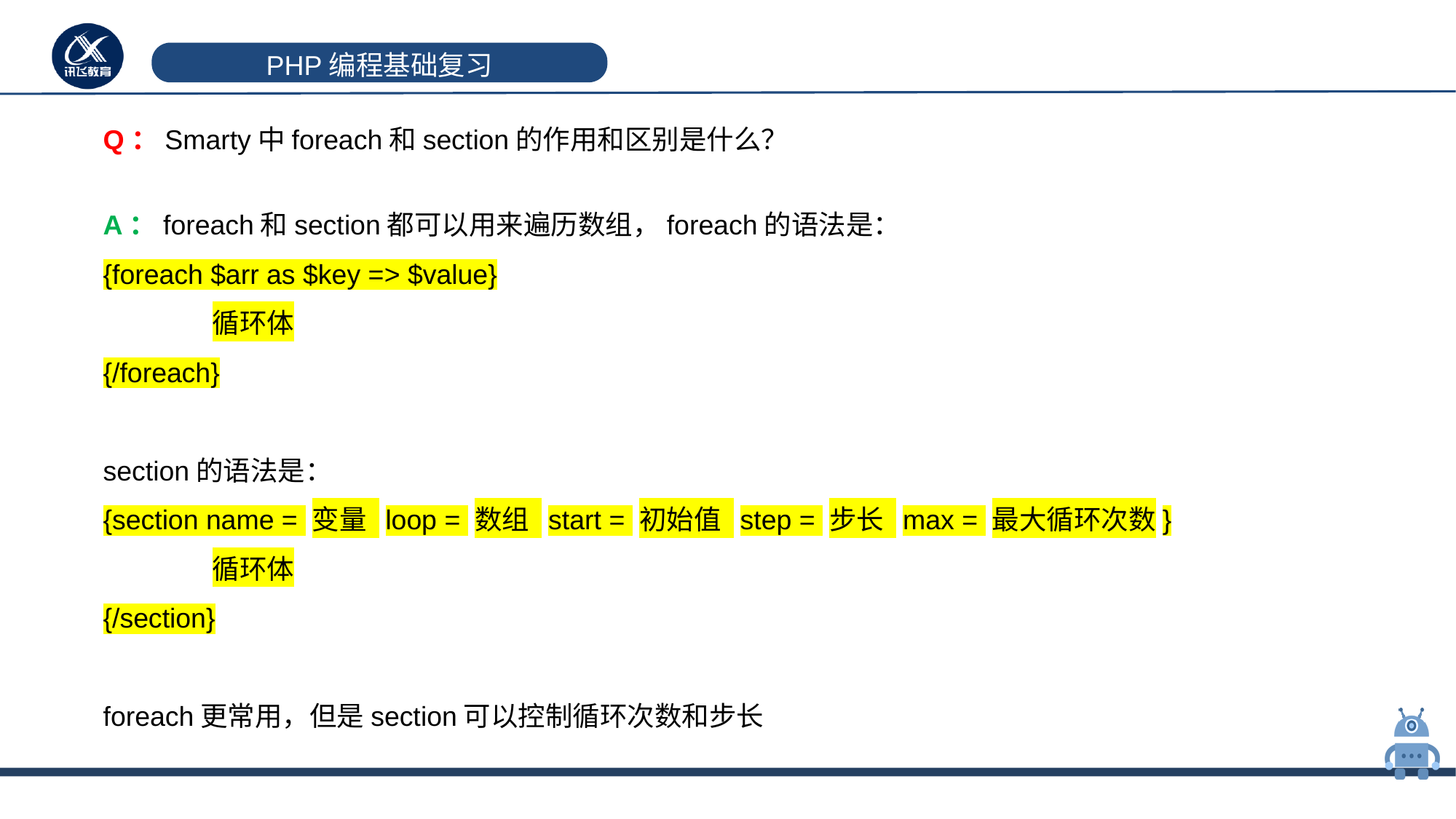

# PHP编程基础复习
Q：Smarty中foreach和section的作用和区别是什么？
A：foreach和section都可以用来遍历数组，foreach的语法是：
{foreach $arr as $key => $value}
	循环体
{/foreach}

section的语法是：
{section name = 变量  loop = 数组  start = 初始值  step = 步长  max = 最大循环次数}
	循环体
{/section}

foreach更常用，但是section可以控制循环次数和步长